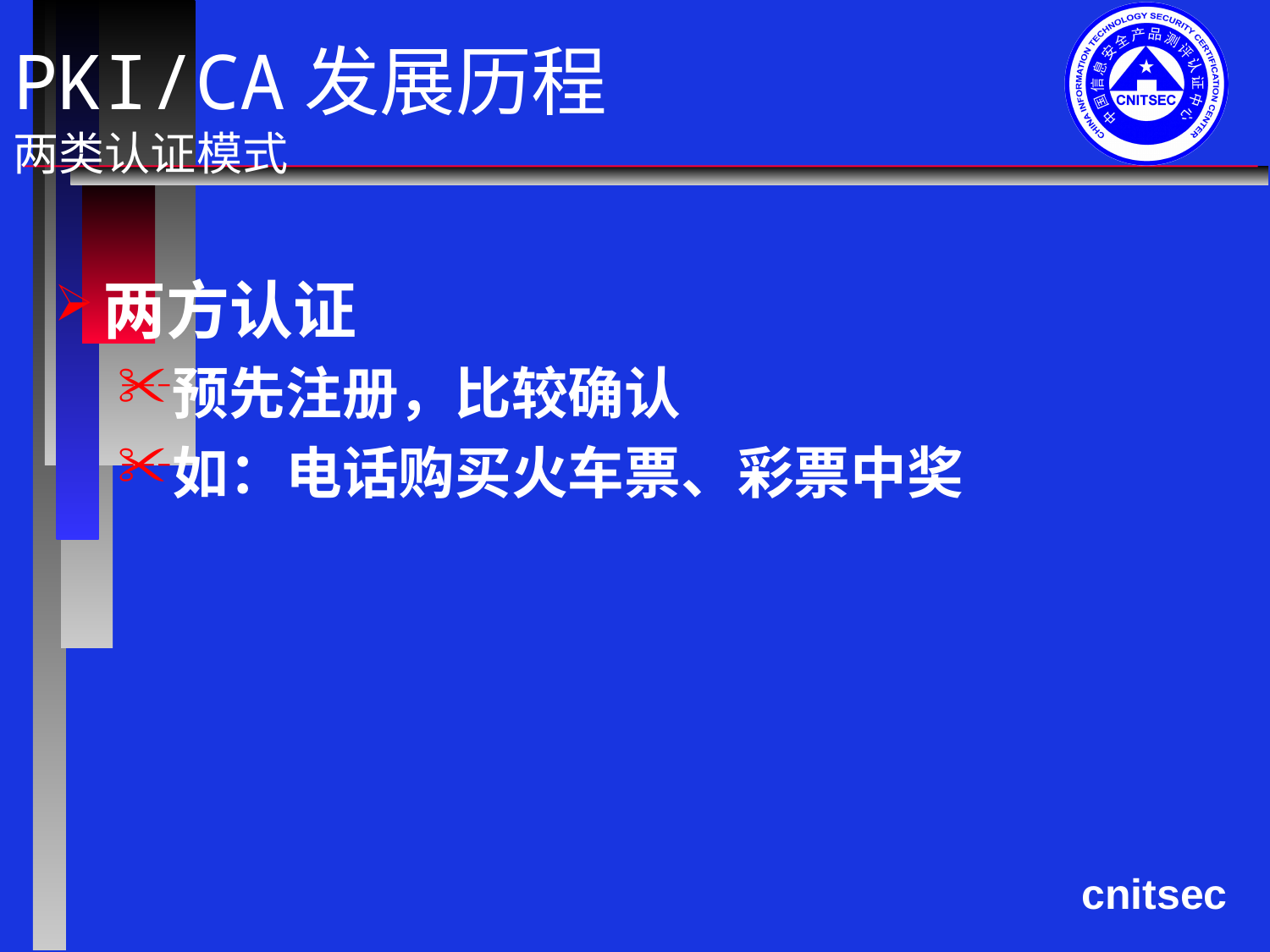

# PKI/CA发展历程 两类认证模式
两方认证
预先注册，比较确认
如：电话购买火车票、彩票中奖